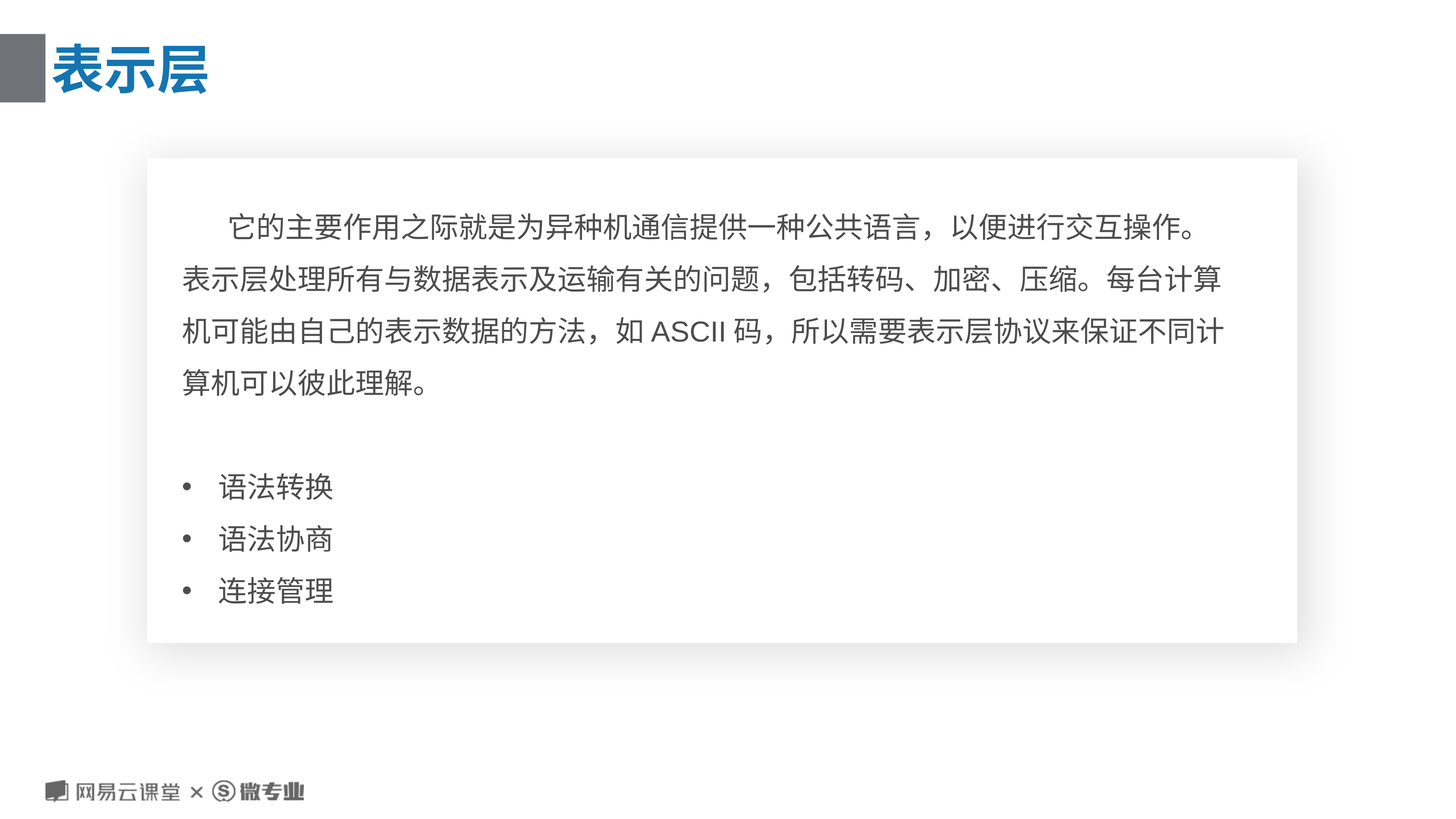

# 表示层

它的主要作用之际就是为异种机通信提供一种公共语言，以便进行交互操作。表示层处理所有与数据表示及运输有关的问题，包括转码、加密、压缩。每台计算机可能由自己的表示数据的方法，如ASCII码，所以需要表示层协议来保证不同计算机可以彼此理解。

语法转换
语法协商
连接管理